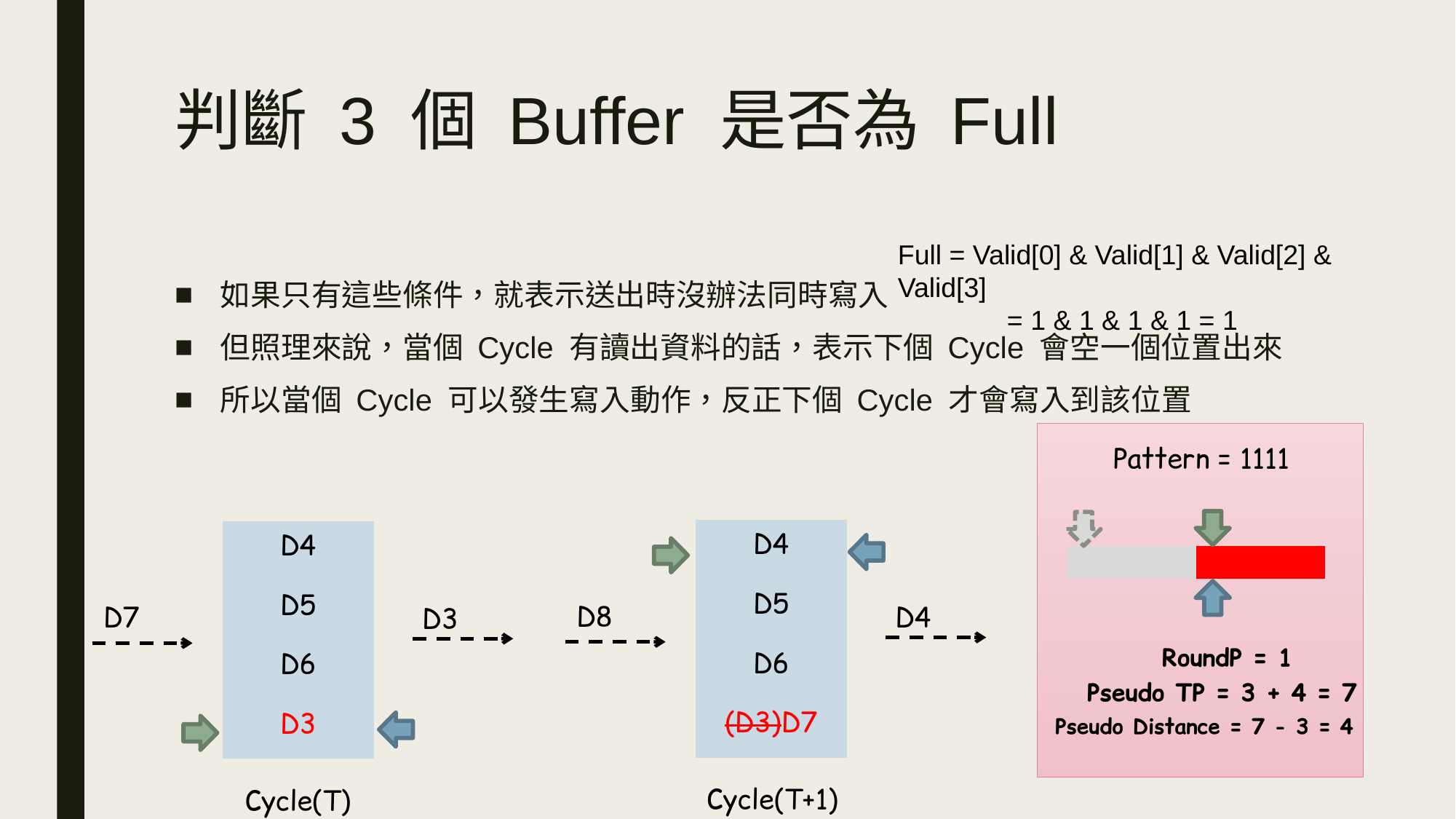

# 判斷 3 個 Buffer 是否為 Full
Full = Valid[0] & Valid[1] & Valid[2] & Valid[3]
	= 1 & 1 & 1 & 1 = 1
如果只有這些條件，就表示送出時沒辦法同時寫入
但照理來說，當個 Cycle 有讀出資料的話，表示下個 Cycle 會空一個位置出來
所以當個 Cycle 可以發生寫入動作，反正下個 Cycle 才會寫入到該位置

Pattern = 1111

| D4 |
| --- |
| D5 |
| D6 |
| (D3)D7 |
| D4 |
| --- |
| D5 |
| D6 |
| D3 |

|  |  |  |  |
| --- | --- | --- | --- |
|  |  |  |  |
| --- | --- | --- | --- |

D8
D7
D4
D3
RoundP = 1
Pseudo TP = 3 + 4 = 7
Pseudo Distance = 7 - 3 = 4

Cycle(T+1)
Cycle(T)